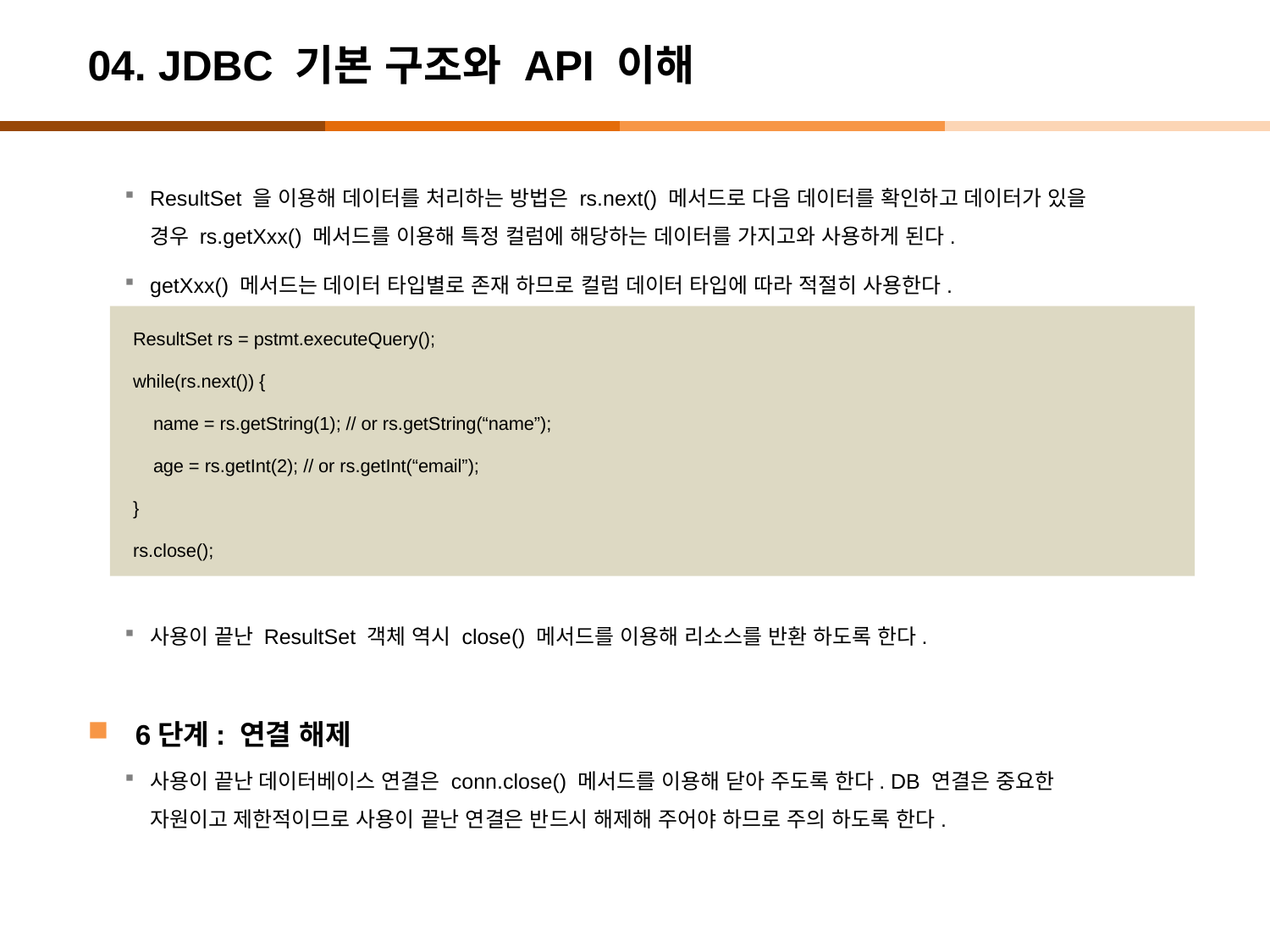

# 04. JDBC 기본 구조와 API 이해
ResultSet 을 이용해 데이터를 처리하는 방법은 rs.next() 메서드로 다음 데이터를 확인하고 데이터가 있을 경우 rs.getXxx() 메서드를 이용해 특정 컬럼에 해당하는 데이터를 가지고와 사용하게 된다.
getXxx() 메서드는 데이터 타입별로 존재 하므로 컬럼 데이터 타입에 따라 적절히 사용한다.

사용이 끝난 ResultSet 객체 역시 close() 메서드를 이용해 리소스를 반환 하도록 한다.

6단계: 연결 해제
사용이 끝난 데이터베이스 연결은 conn.close() 메서드를 이용해 닫아 주도록 한다. DB 연결은 중요한 자원이고 제한적이므로 사용이 끝난 연결은 반드시 해제해 주어야 하므로 주의 하도록 한다.

ResultSet rs = pstmt.executeQuery();
while(rs.next()) {
    name = rs.getString(1); // or rs.getString(“name”);
    age = rs.getInt(2); // or rs.getInt(“email”);
}
rs.close();